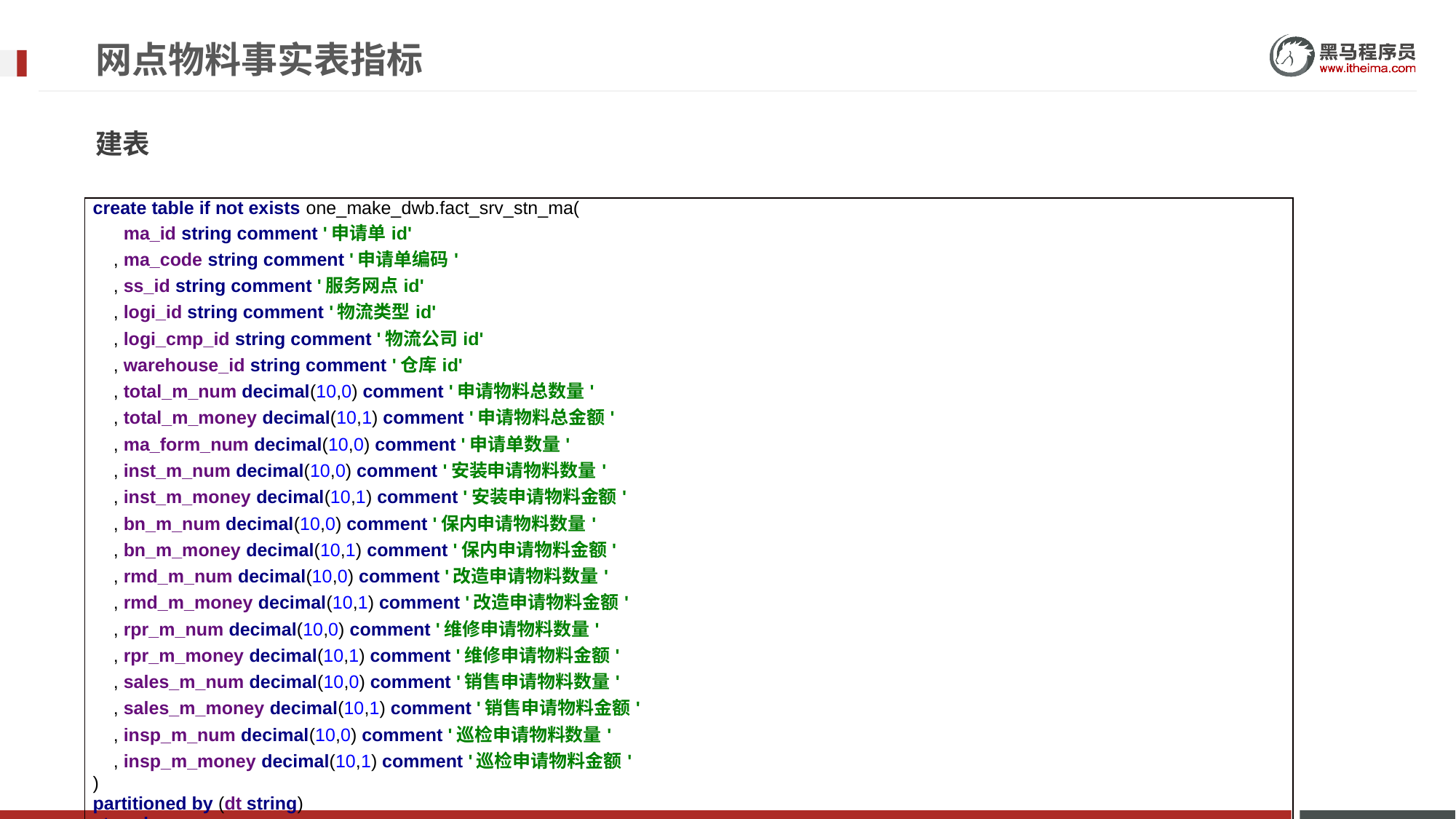

# 网点物料事实表指标
建表
| create table if not exists one\_make\_dwb.fact\_srv\_stn\_ma( ma\_id string comment '申请单id' , ma\_code string comment '申请单编码' , ss\_id string comment '服务网点id' , logi\_id string comment '物流类型id' , logi\_cmp\_id string comment '物流公司id' , warehouse\_id string comment '仓库id' , total\_m\_num decimal(10,0) comment '申请物料总数量' , total\_m\_money decimal(10,1) comment '申请物料总金额' , ma\_form\_num decimal(10,0) comment '申请单数量' , inst\_m\_num decimal(10,0) comment '安装申请物料数量' , inst\_m\_money decimal(10,1) comment '安装申请物料金额' , bn\_m\_num decimal(10,0) comment '保内申请物料数量' , bn\_m\_money decimal(10,1) comment '保内申请物料金额' , rmd\_m\_num decimal(10,0) comment '改造申请物料数量' , rmd\_m\_money decimal(10,1) comment '改造申请物料金额' , rpr\_m\_num decimal(10,0) comment '维修申请物料数量' , rpr\_m\_money decimal(10,1) comment '维修申请物料金额' , sales\_m\_num decimal(10,0) comment '销售申请物料数量' , sales\_m\_money decimal(10,1) comment '销售申请物料金额' , insp\_m\_num decimal(10,0) comment '巡检申请物料数量' , insp\_m\_money decimal(10,1) comment '巡检申请物料金额' ) partitioned by (dt string) stored as orc location '/data/dw/dwb/one\_make/fact\_srv\_stn\_ma'; |
| --- |